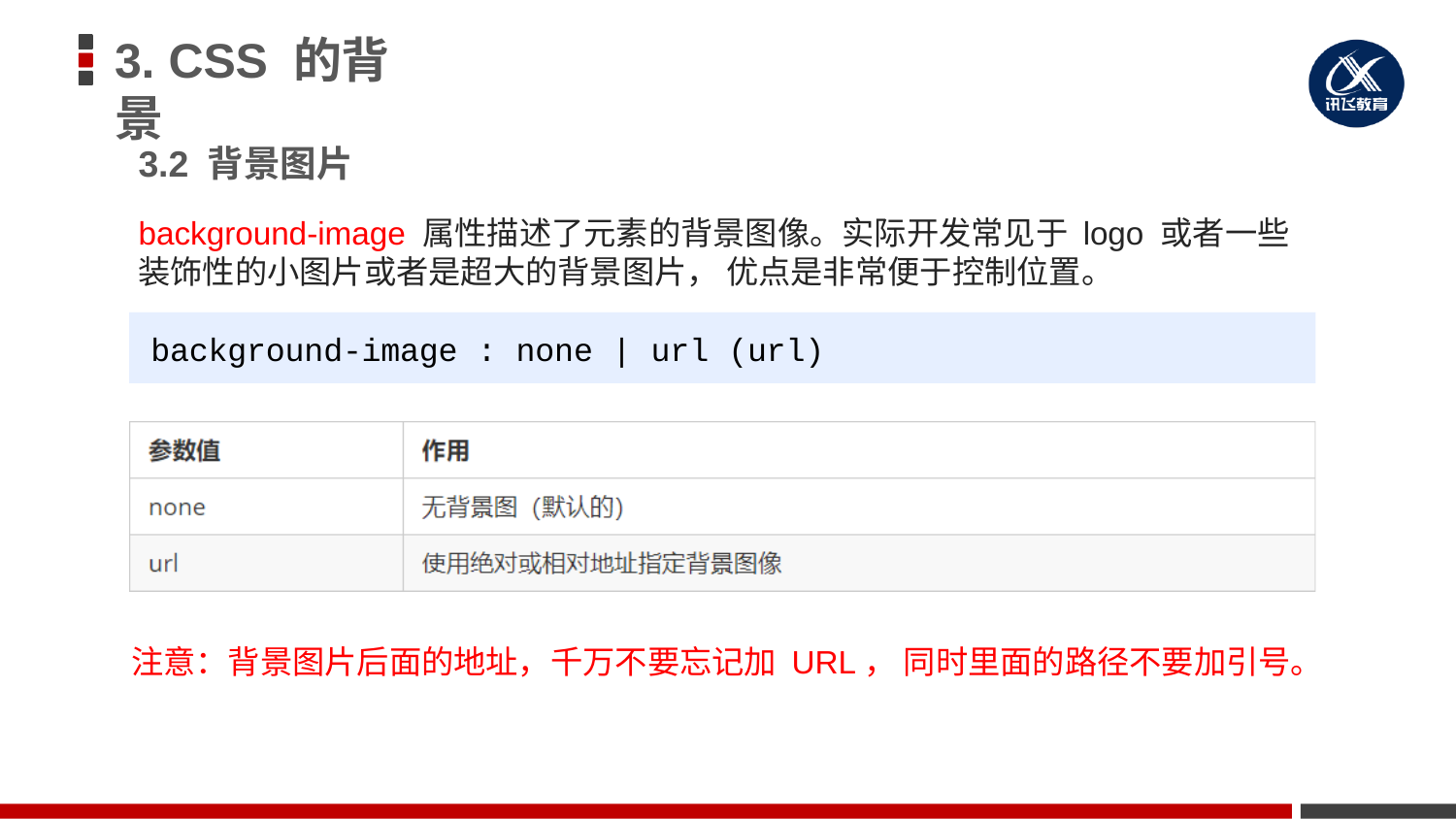

# 3. CSS 的背景
3.2 背景图片
background-image 属性描述了元素的背景图像。实际开发常见于 logo 或者一些装饰性的小图片或者是超大的背景图片， 优点是非常便于控制位置。

background-image : none | url (url)

注意：背景图片后面的地址，千万不要忘记加 URL， 同时里面的路径不要加引号。